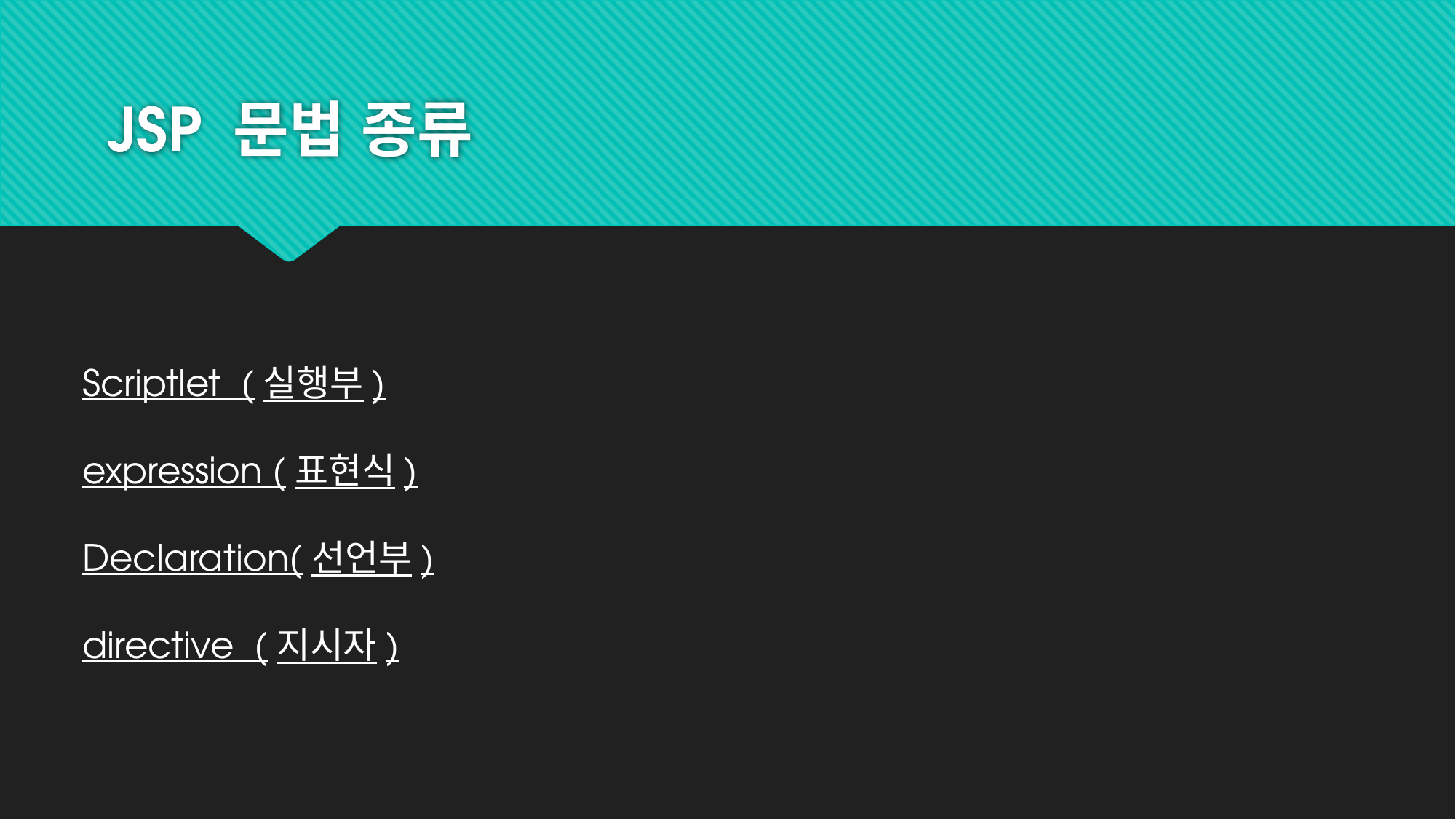

# JSP 문법 종류

Scriptlet  (실행부)

expression (표현식)

Declaration(선언부)

directive  (지시자)